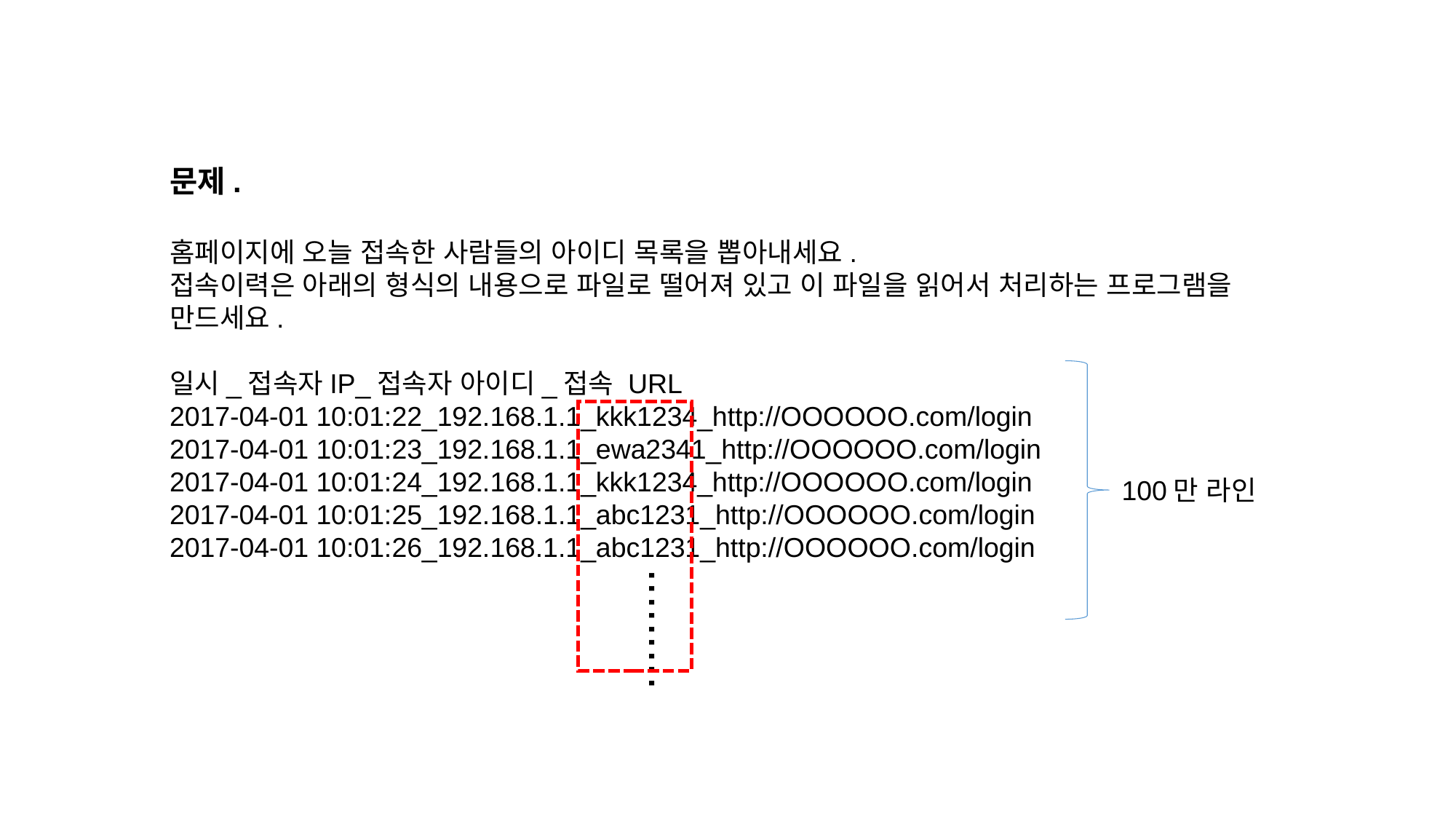

문제.

홈페이지에 오늘 접속한 사람들의 아이디 목록을 뽑아내세요.
접속이력은 아래의 형식의 내용으로 파일로 떨어져 있고 이 파일을 읽어서 처리하는 프로그램을 만드세요.

일시_접속자IP_접속자 아이디_접속 URL
2017-04-01 10:01:22_192.168.1.1_kkk1234_http://OOOOOO.com/login
2017-04-01 10:01:23_192.168.1.1_ewa2341_http://OOOOOO.com/login
2017-04-01 10:01:24_192.168.1.1_kkk1234_http://OOOOOO.com/login
2017-04-01 10:01:25_192.168.1.1_abc1231_http://OOOOOO.com/login
2017-04-01 10:01:26_192.168.1.1_abc1231_http://OOOOOO.com/login

100만 라인
.........